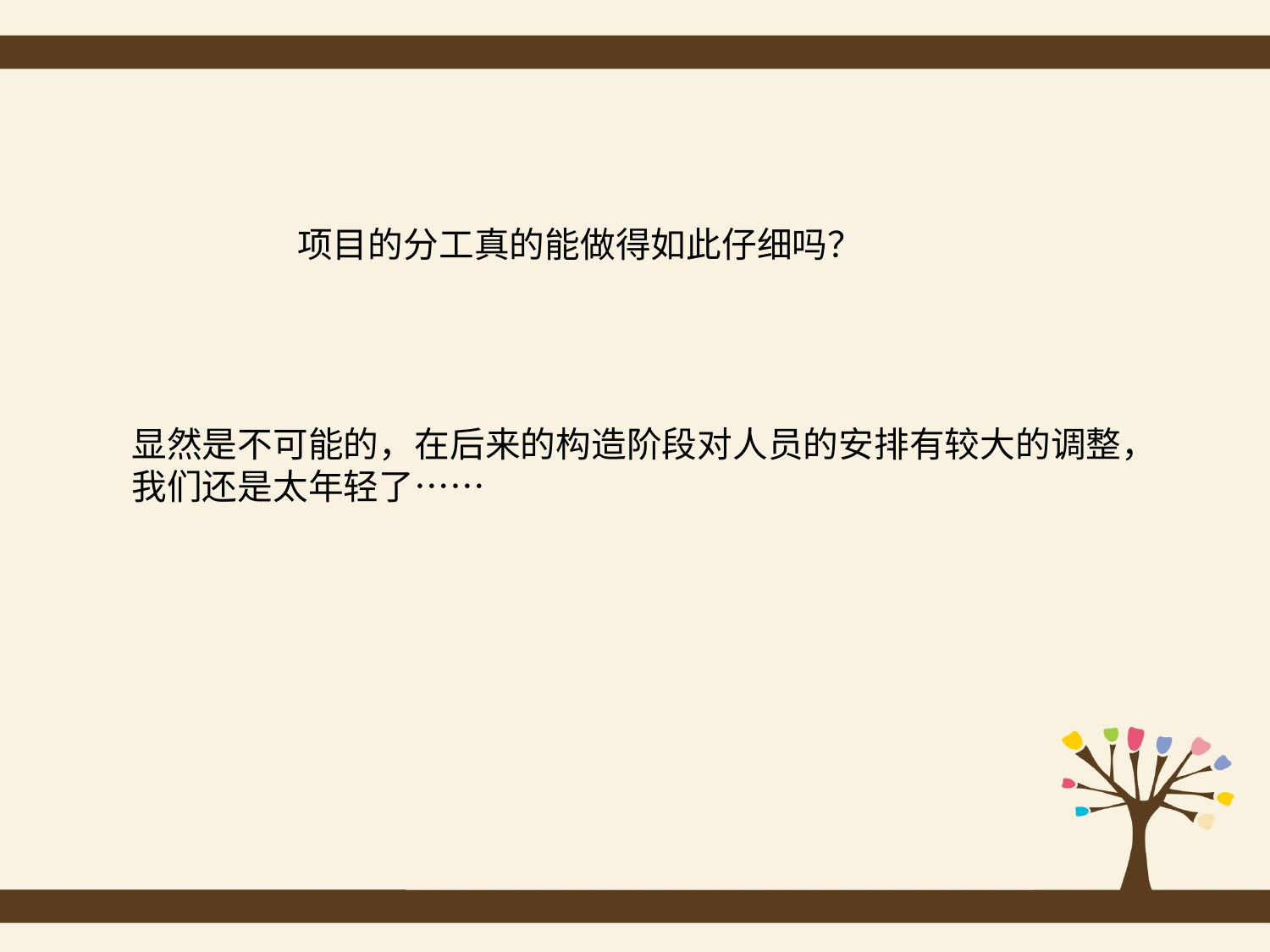

项目的分工真的能做得如此仔细吗？
显然是不可能的，在后来的构造阶段对人员的安排有较大的调整，
我们还是太年轻了……